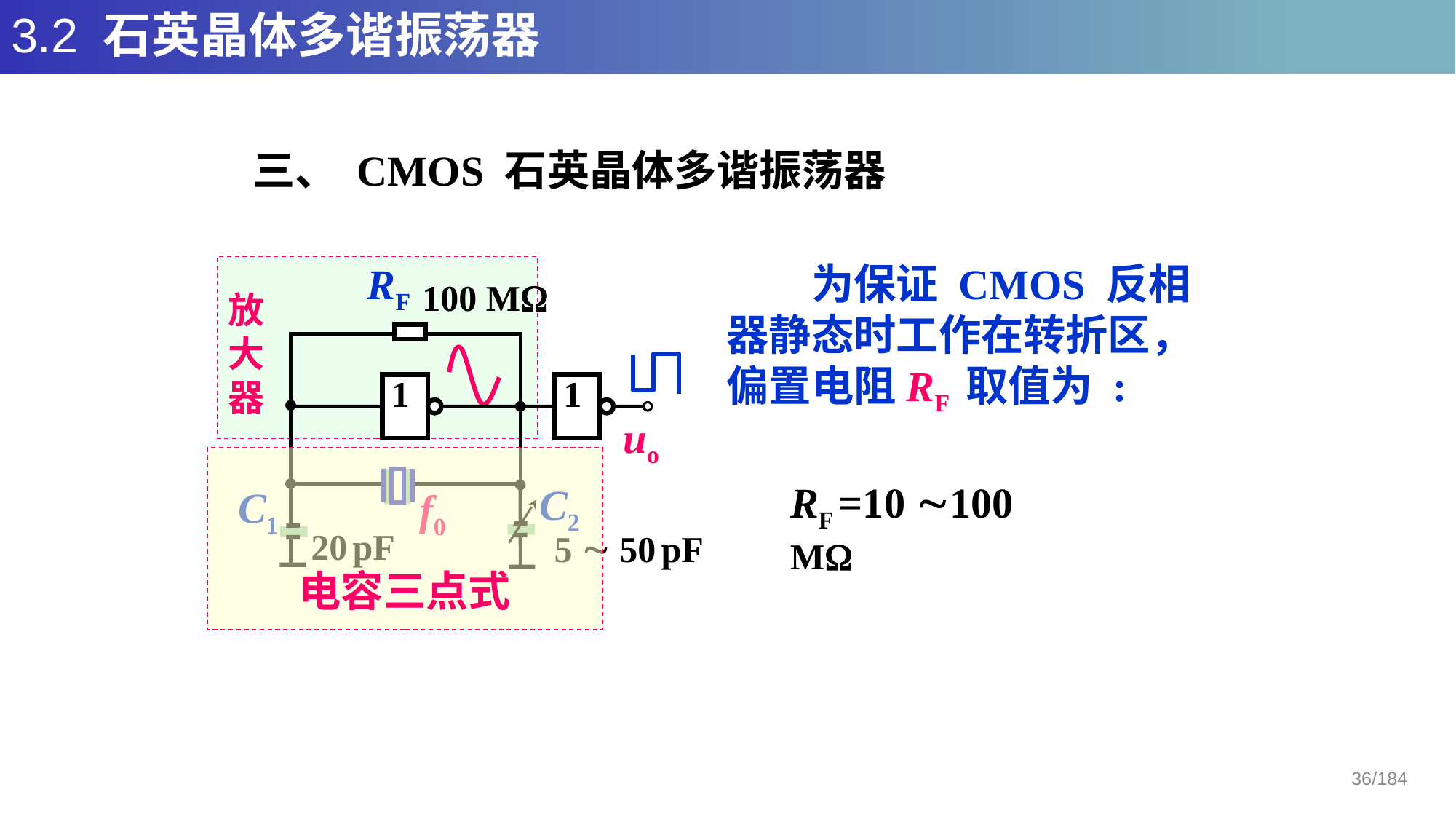

# 3.2 石英晶体多谐振荡器
三、 CMOS 石英晶体多谐振荡器
　　为保证 CMOS 反相器静态时工作在转折区，偏置电阻RF 取值为 :
RF
100 MΩ

1

1

uo

C2
C1
f0

20 pF
5 ∼ 50 pF

放
大
器

电容三点式
RF =10 ∼100 MΩ
36/184